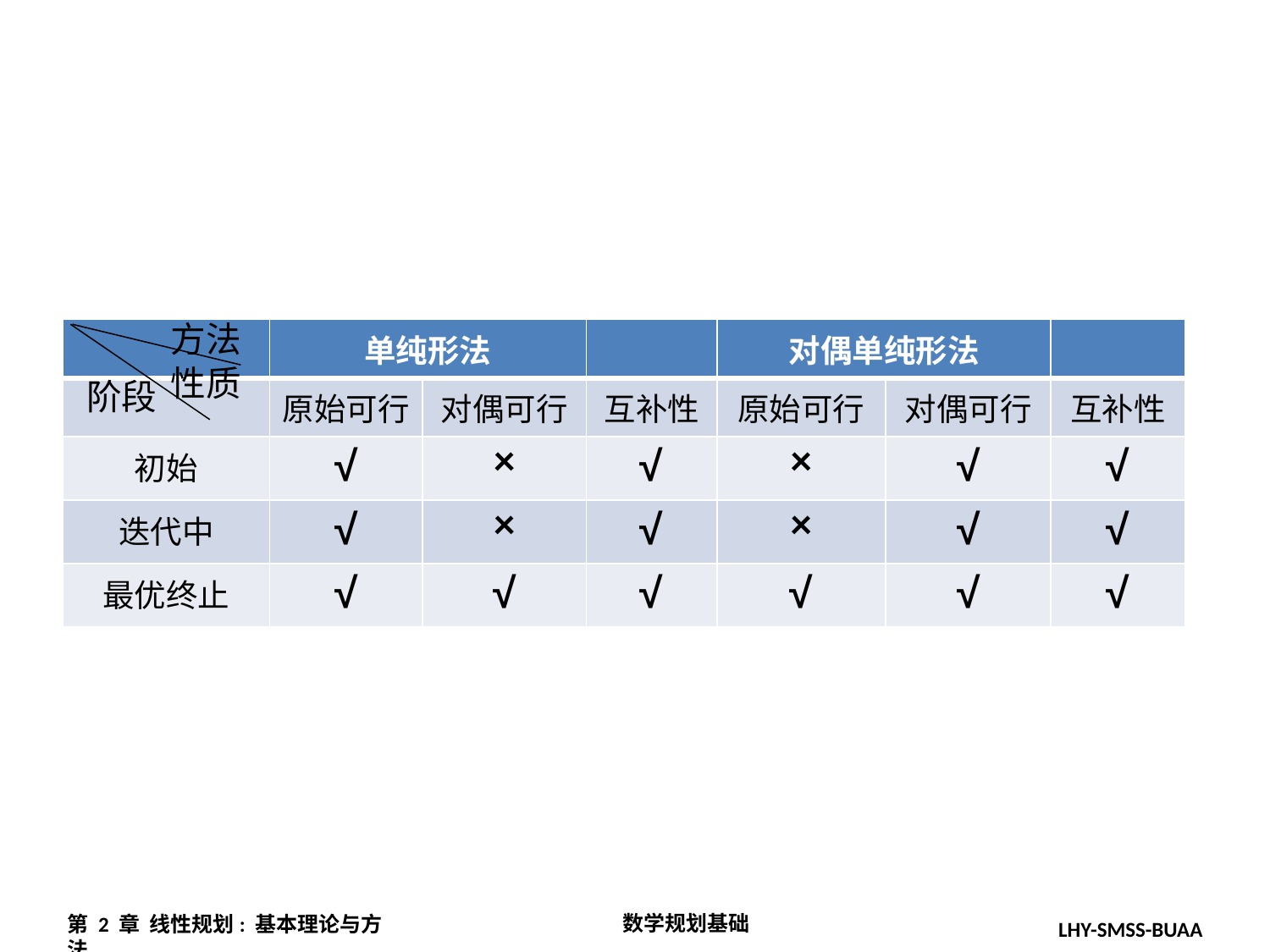

方法

|  | 单纯形法 |  |  | 对偶单纯形法 |  |  |
| --- | --- | --- | --- | --- | --- | --- |
|  | 原始可行 | 对偶可行 | 互补性 | 原始可行 | 对偶可行 | 互补性 |
| 初始 | √ | × | √ | × | √ | √ |
| 迭代中 | √ | × | √ | × | √ | √ |
| 最优终止 | √ | √ | √ | √ | √ | √ |
   性质
阶段